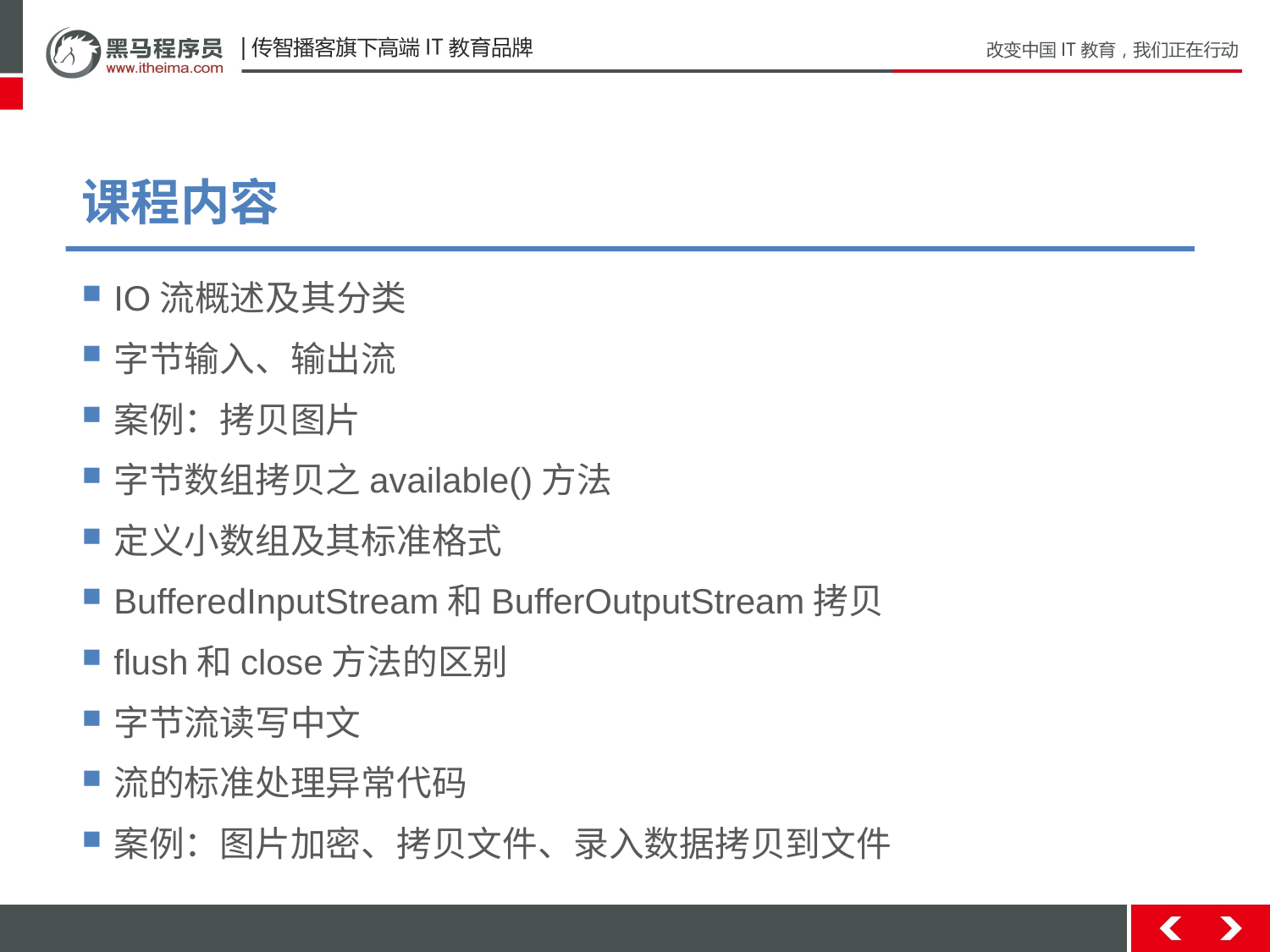

# 课程内容
IO流概述及其分类
字节输入、输出流
案例：拷贝图片
字节数组拷贝之available()方法
定义小数组及其标准格式
BufferedInputStream和BufferOutputStream拷贝
flush和close方法的区别
字节流读写中文
流的标准处理异常代码
案例：图片加密、拷贝文件、录入数据拷贝到文件